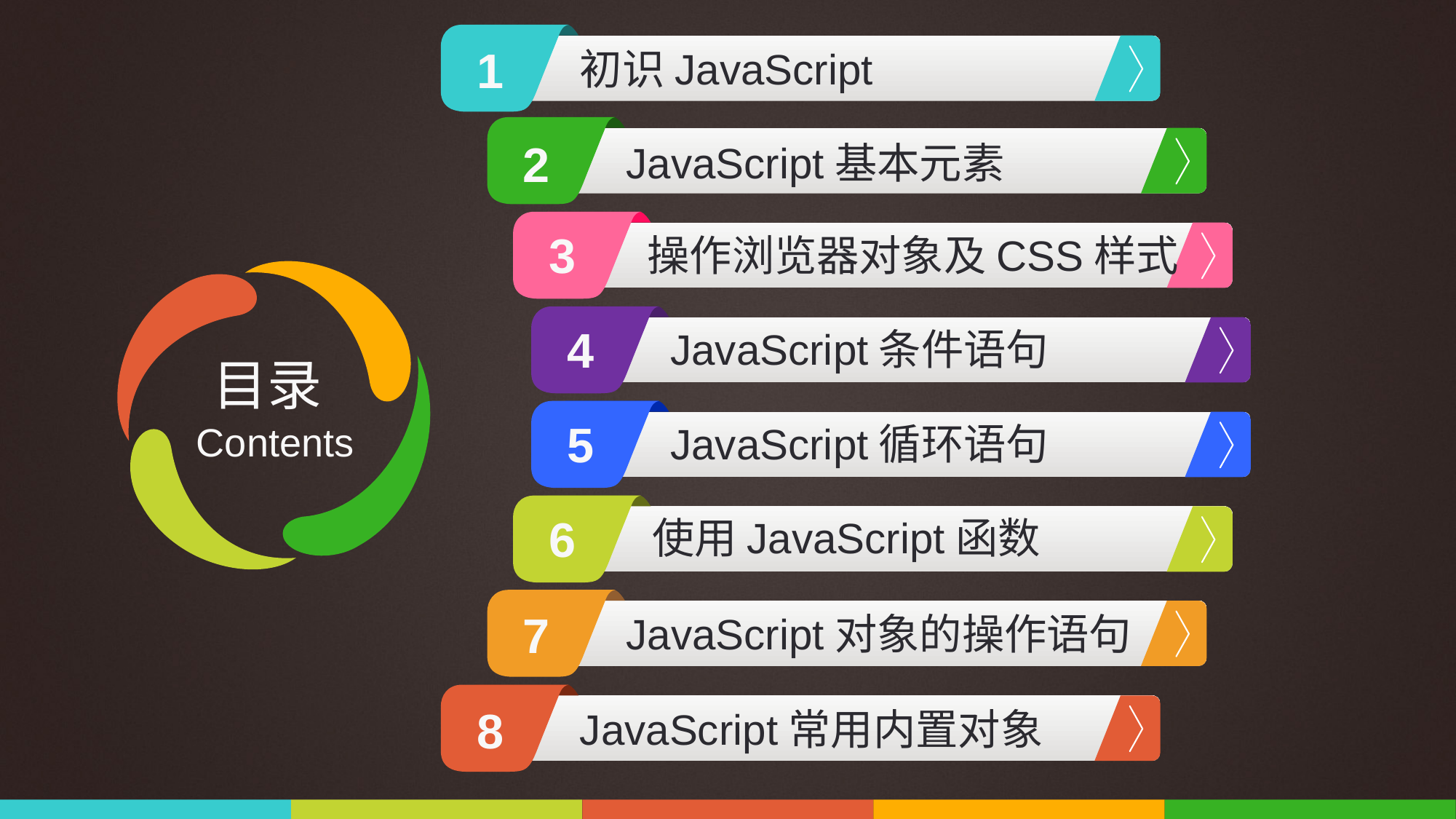

1

初识JavaScript

2
JavaScript基本元素

3

操作浏览器对象及CSS样式

4
JavaScript条件语句

目录

5
JavaScript循环语句
Contents

6
使用JavaScript函数

7

JavaScript对象的操作语句

8

JavaScript常用内置对象